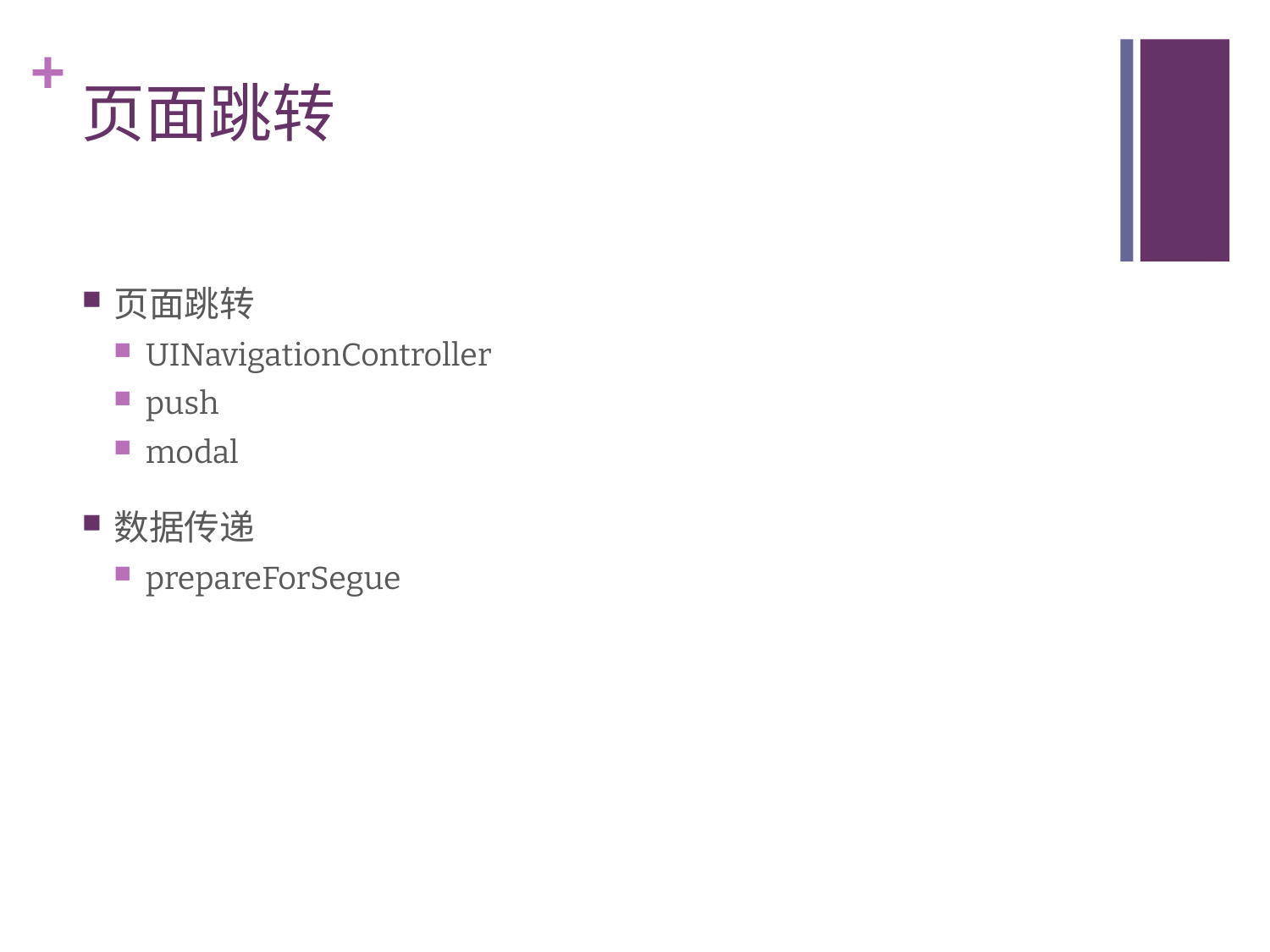

# 页面跳转
页面跳转
UINavigationController
push
modal
数据传递
prepareForSegue